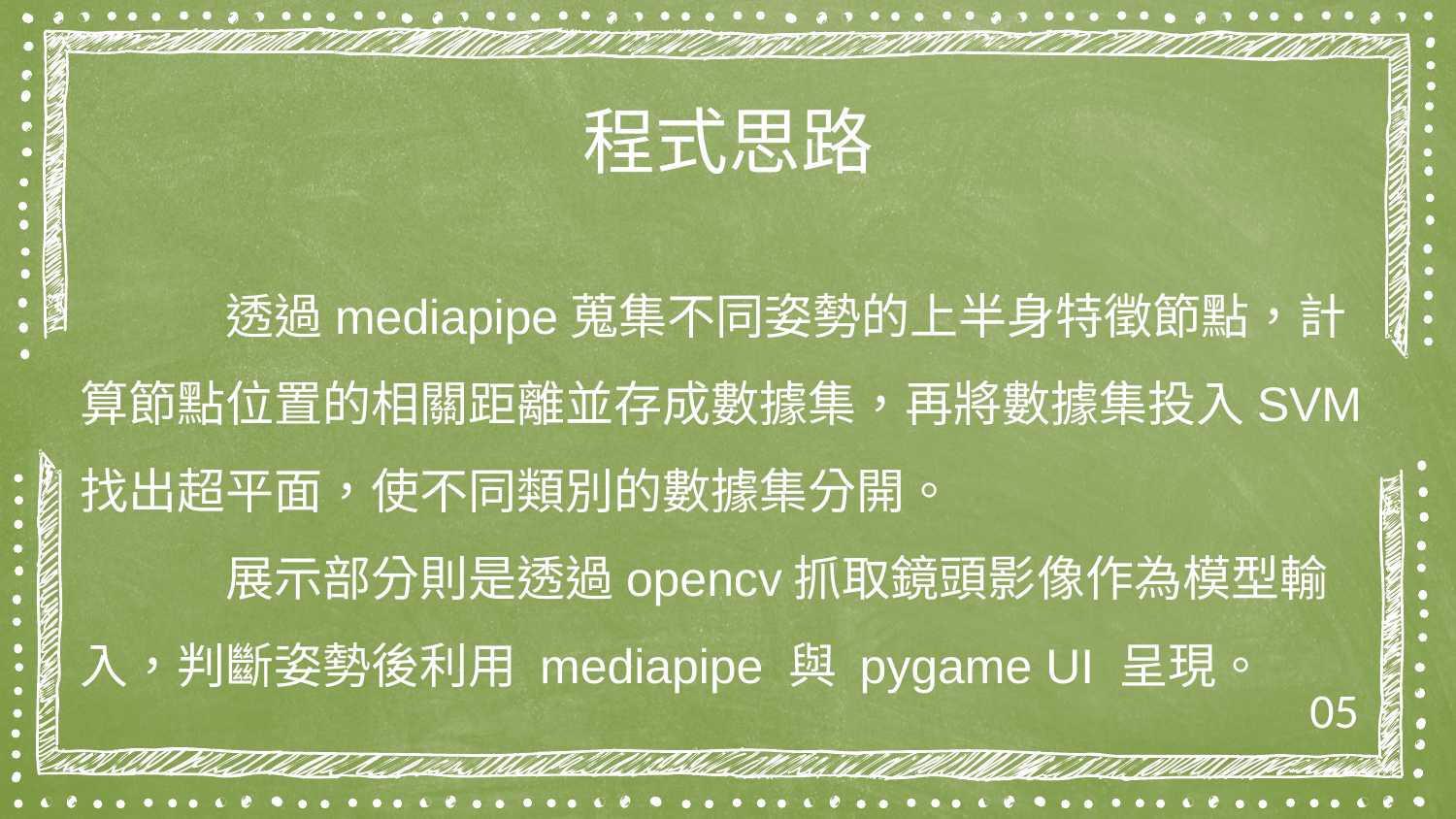

程式思路

	透過mediapipe蒐集不同姿勢的上半身特徵節點，計算節點位置的相關距離並存成數據集，再將數據集投入SVM找出超平面，使不同類別的數據集分開。
	展示部分則是透過opencv抓取鏡頭影像作為模型輸入，判斷姿勢後利用 mediapipe 與 pygame UI 呈現。
05